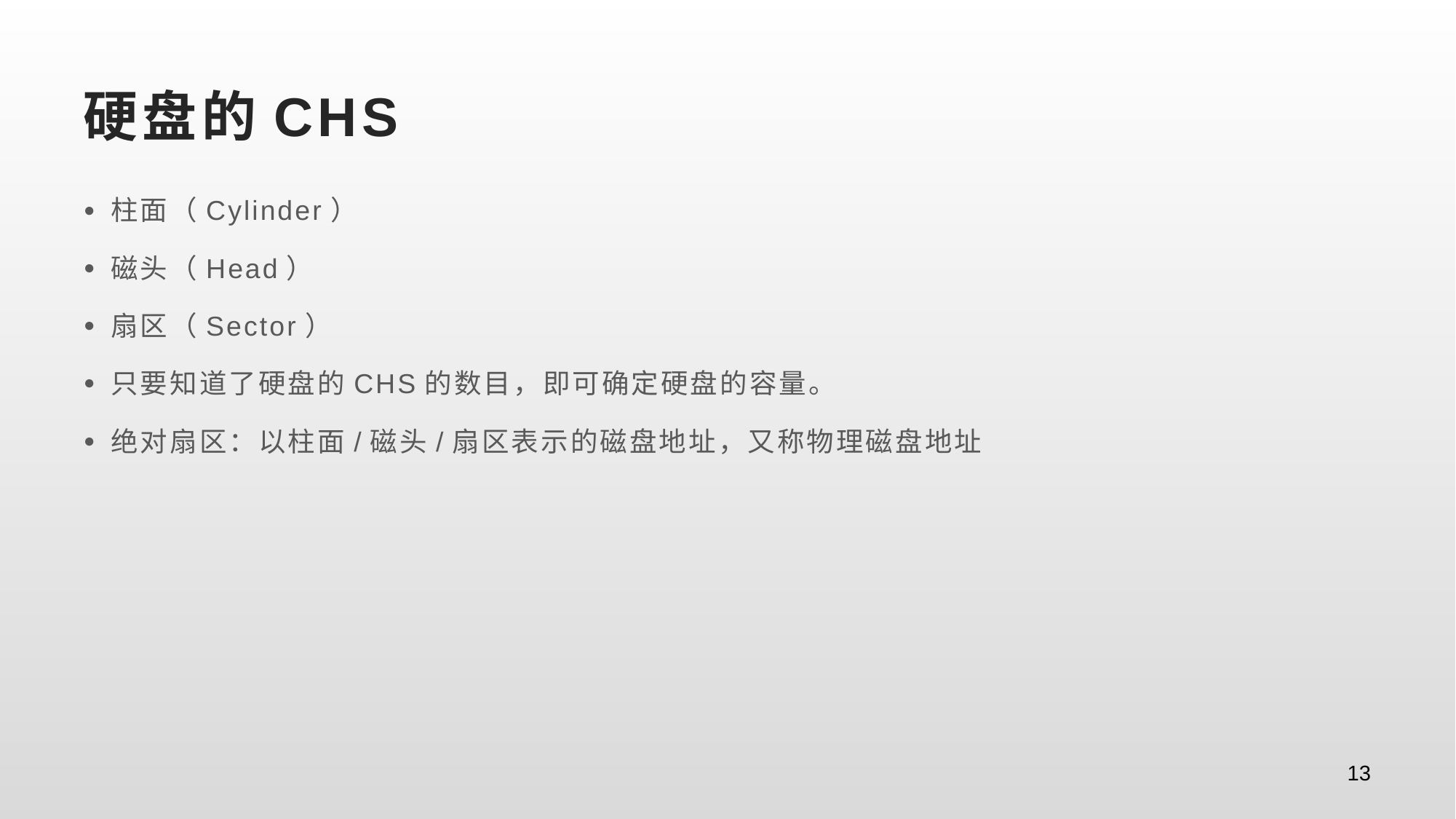

# 硬盘的CHS
柱面（Cylinder）
磁头（Head）
扇区（Sector）
只要知道了硬盘的CHS的数目，即可确定硬盘的容量。
绝对扇区：以柱面/磁头/扇区表示的磁盘地址，又称物理磁盘地址
13